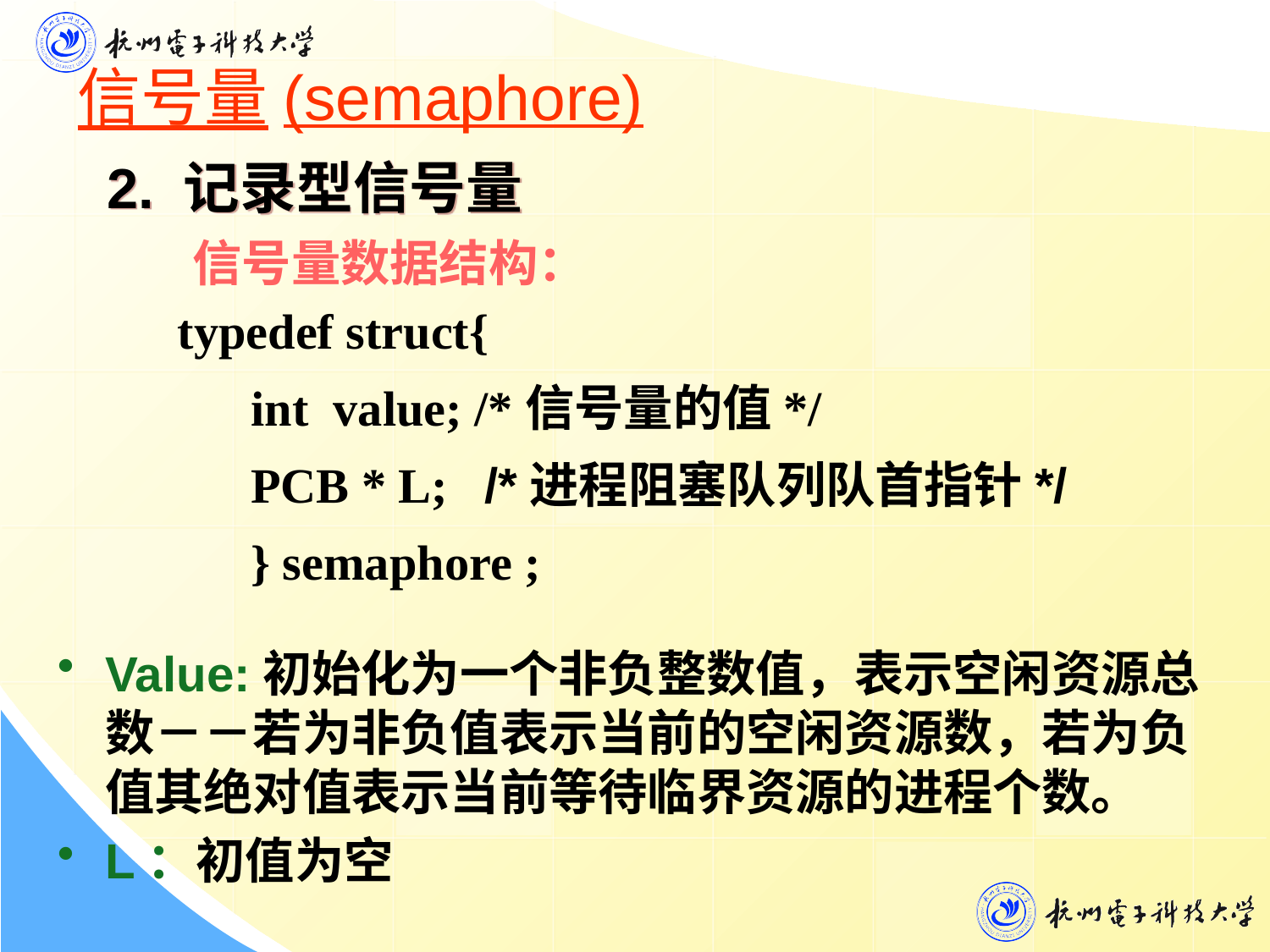

信号量(semaphore)
2. 记录型信号量
信号量数据结构：
typedef struct{
      int  value; /*信号量的值*/
      PCB * L;   /*进程阻塞队列队首指针*/
      } semaphore ;
Value:初始化为一个非负整数值，表示空闲资源总数－－若为非负值表示当前的空闲资源数，若为负值其绝对值表示当前等待临界资源的进程个数。
L：初值为空